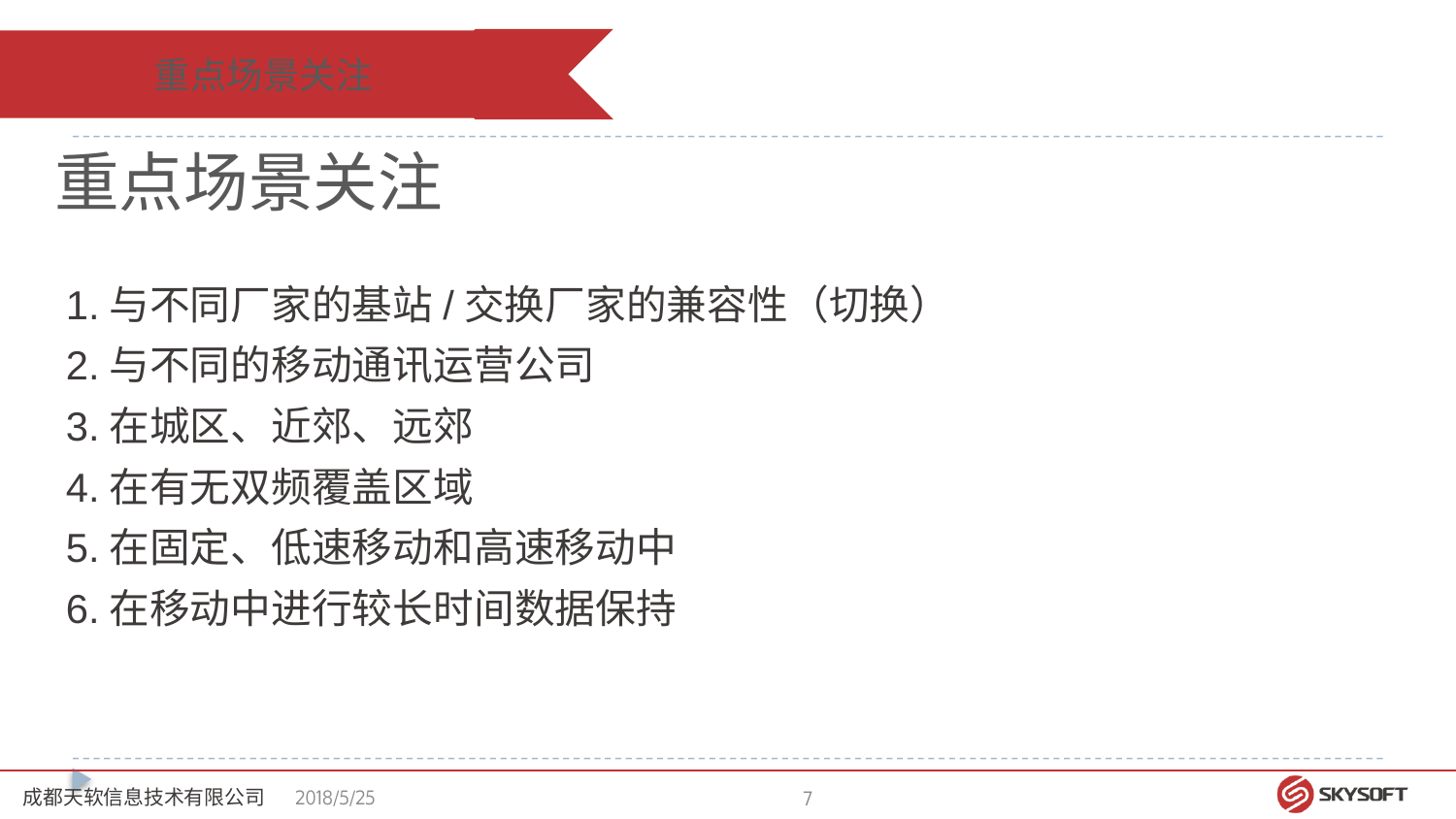

重点场景关注

重点场景关注
1.与不同厂家的基站/交换厂家的兼容性（切换）
2.与不同的移动通讯运营公司
3.在城区、近郊、远郊
4.在有无双频覆盖区域
5.在固定、低速移动和高速移动中
6.在移动中进行较长时间数据保持

成都天软信息技术有限公司
2018/5/25
7